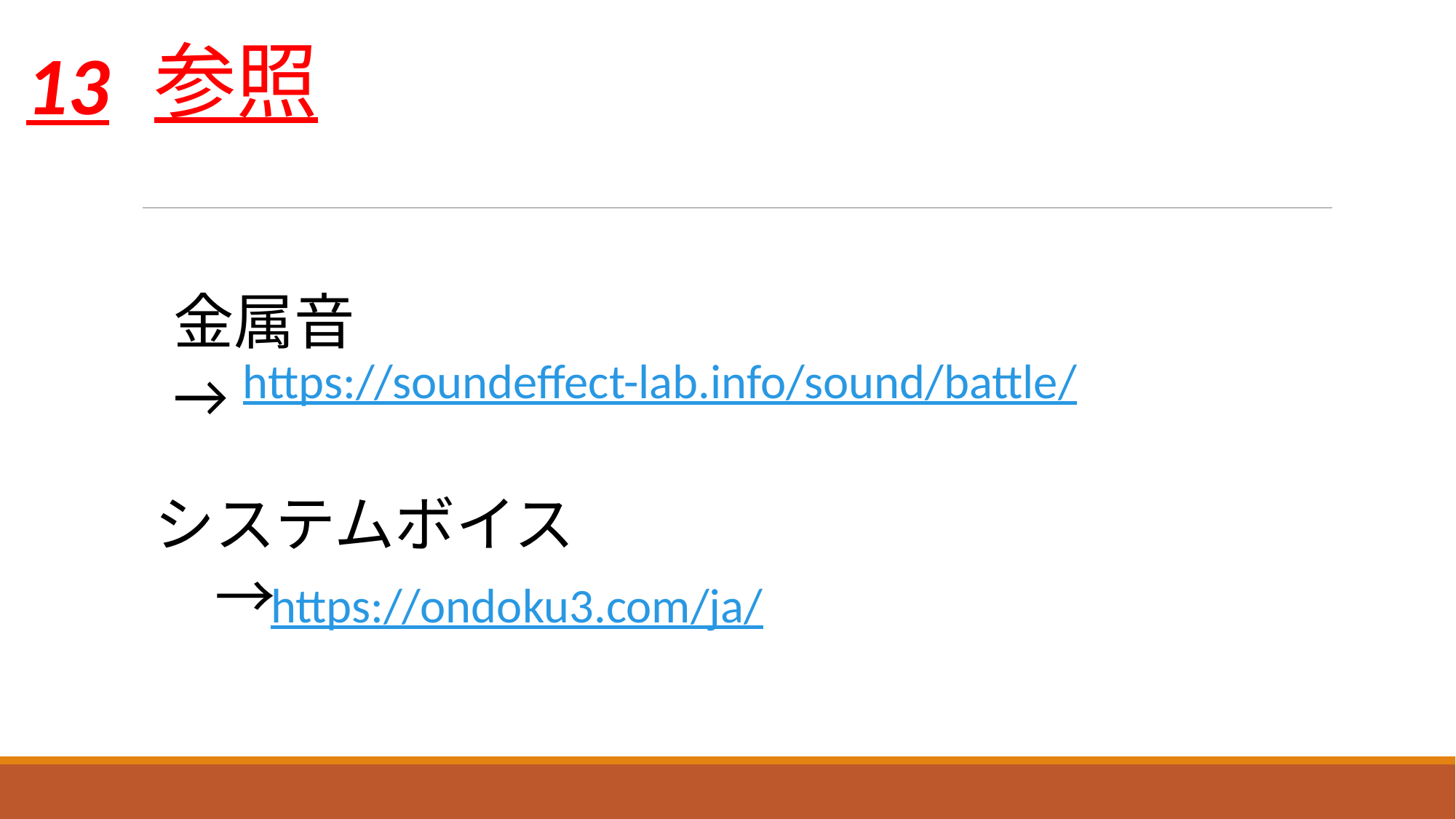

参照
金属音
→
https://soundeffect-lab.info/sound/battle/
システムボイス
　→
https://ondoku3.com/ja/